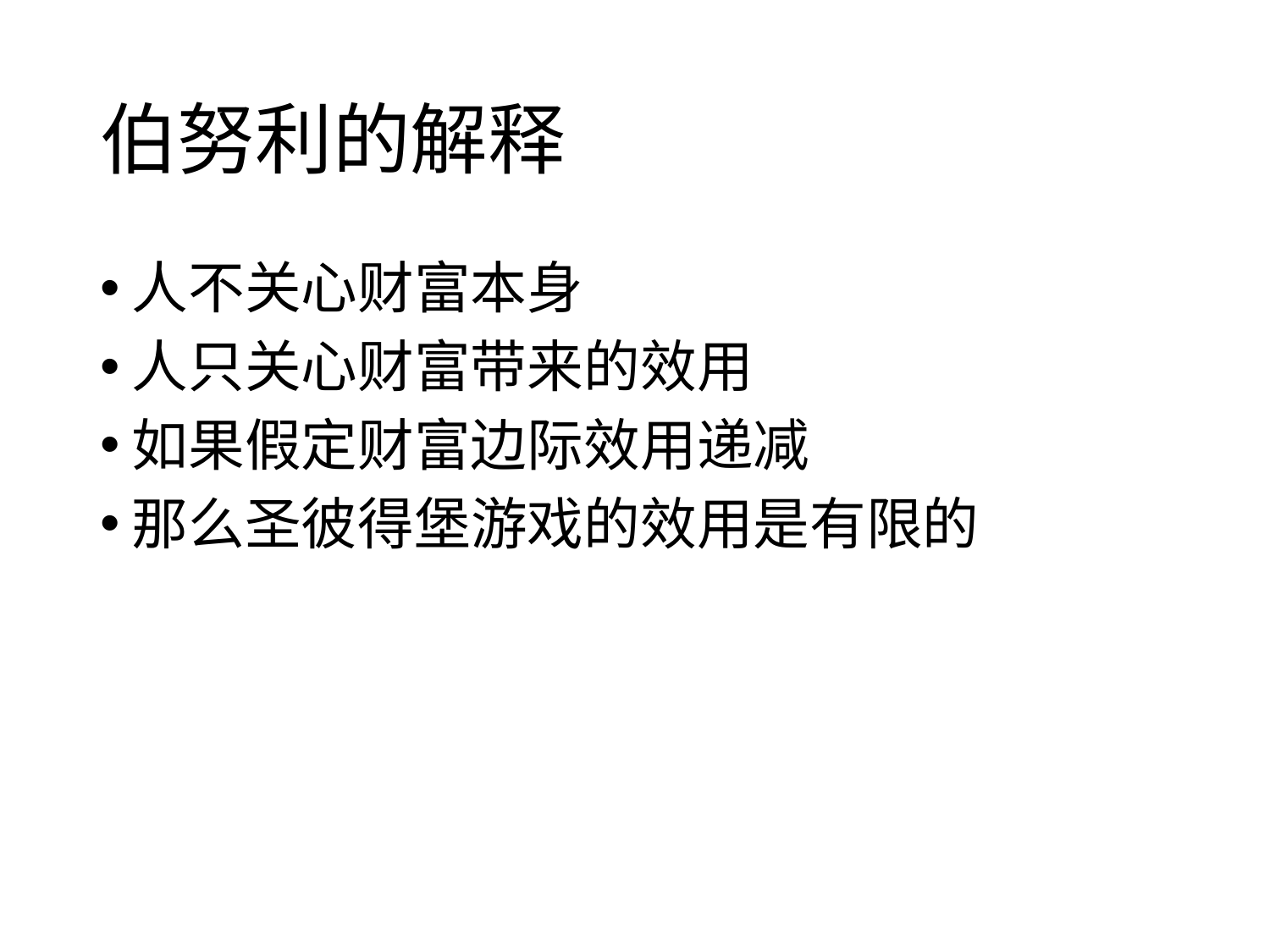

# 伯努利的解释
人不关心财富本身
人只关心财富带来的效用
如果假定财富边际效用递减
那么圣彼得堡游戏的效用是有限的